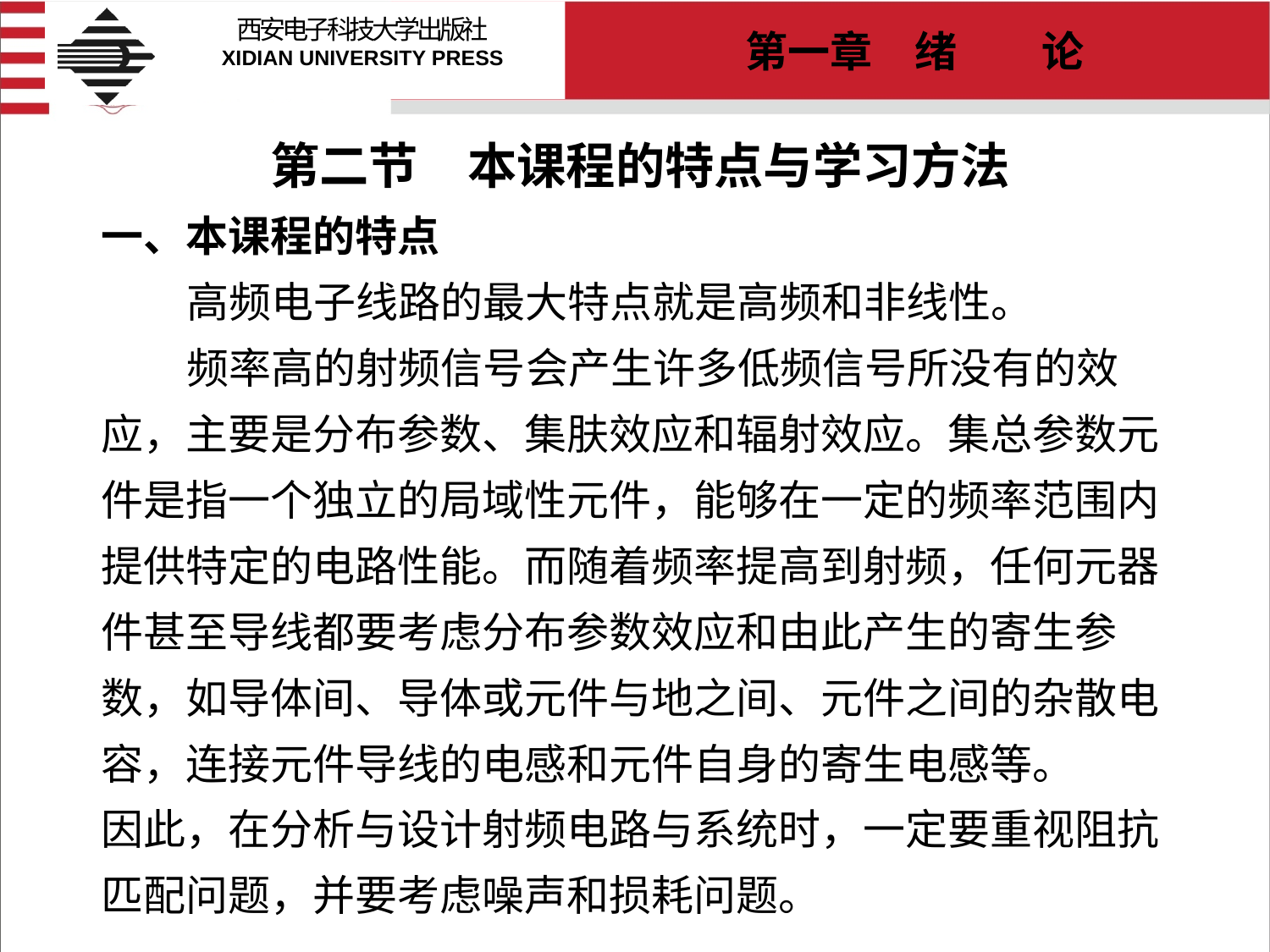

# 第二节　本课程的特点与学习方法 一、本课程的特点 高频电子线路的最大特点就是高频和非线性。 频率高的射频信号会产生许多低频信号所没有的效应，主要是分布参数、集肤效应和辐射效应。集总参数元件是指一个独立的局域性元件，能够在一定的频率范围内提供特定的电路性能。而随着频率提高到射频，任何元器件甚至导线都要考虑分布参数效应和由此产生的寄生参数，如导体间、导体或元件与地之间、元件之间的杂散电容，连接元件导线的电感和元件自身的寄生电感等。 因此，在分析与设计射频电路与系统时，一定要重视阻抗匹配问题，并要考虑噪声和损耗问题。